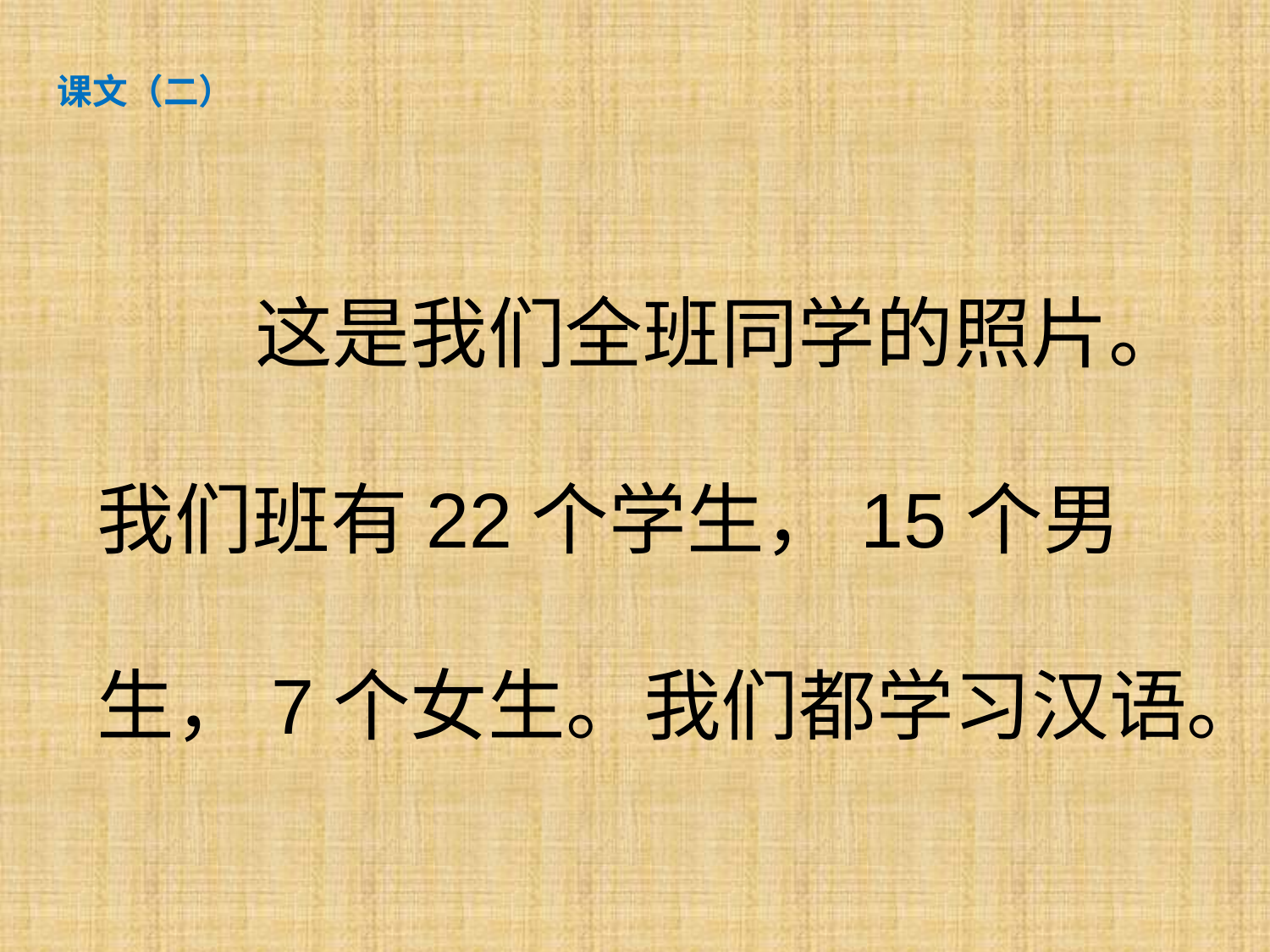

课文（二）
        这是我们全班同学的照片。我们班有22个学生，15个男生，7个女生。我们都学习汉语。